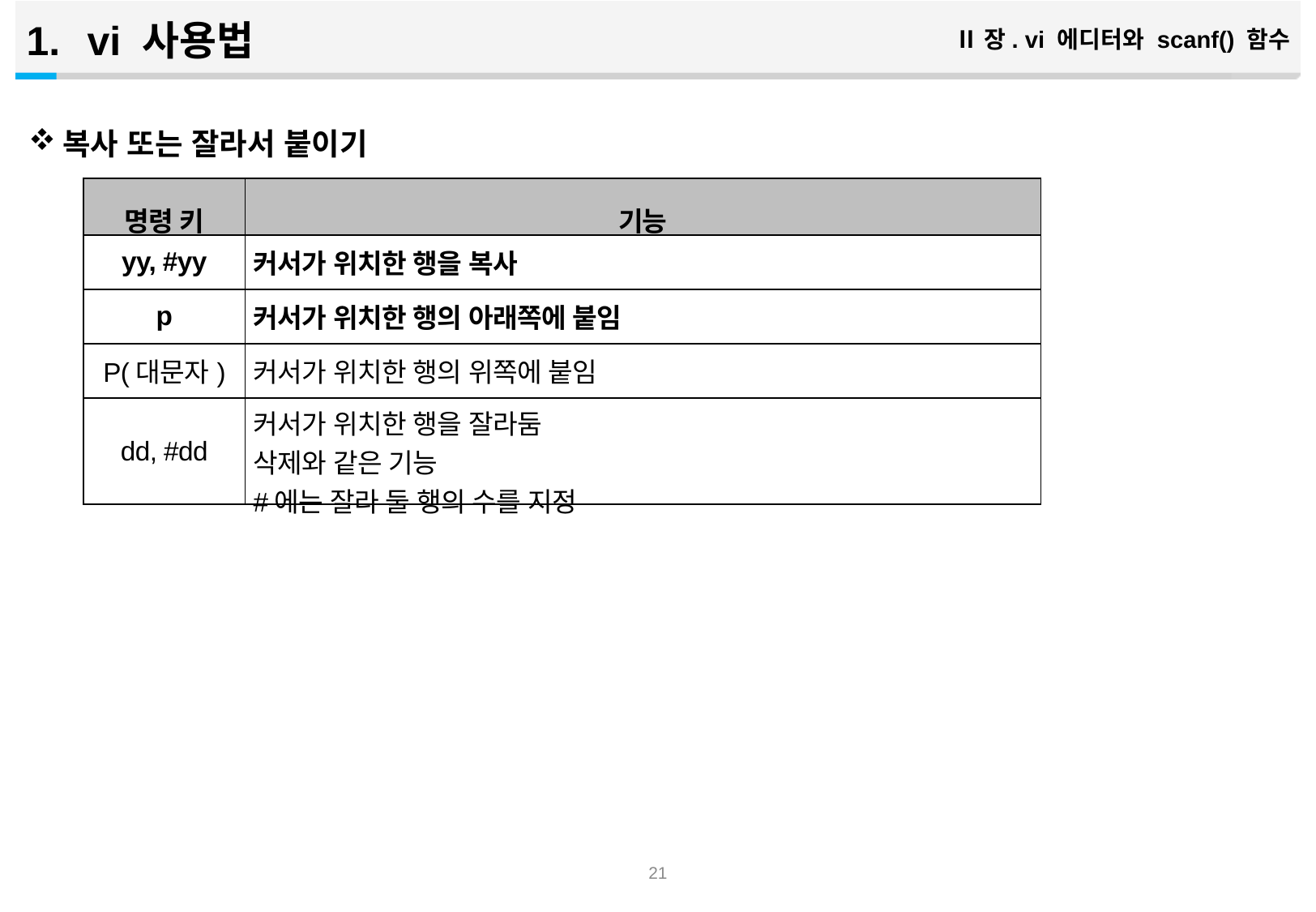

vi 사용법
Ⅱ장. vi 에디터와 scanf() 함수
복사 또는 잘라서 붙이기

| 명령 키 | 기능 |
| --- | --- |
| yy, #yy | 커서가 위치한 행을 복사 |
| p | 커서가 위치한 행의 아래쪽에 붙임 |
| P(대문자) | 커서가 위치한 행의 위쪽에 붙임 |
| dd, #dd | 커서가 위치한 행을 잘라둠 삭제와 같은 기능 #에는 잘라 둘 행의 수를 지정 |
21